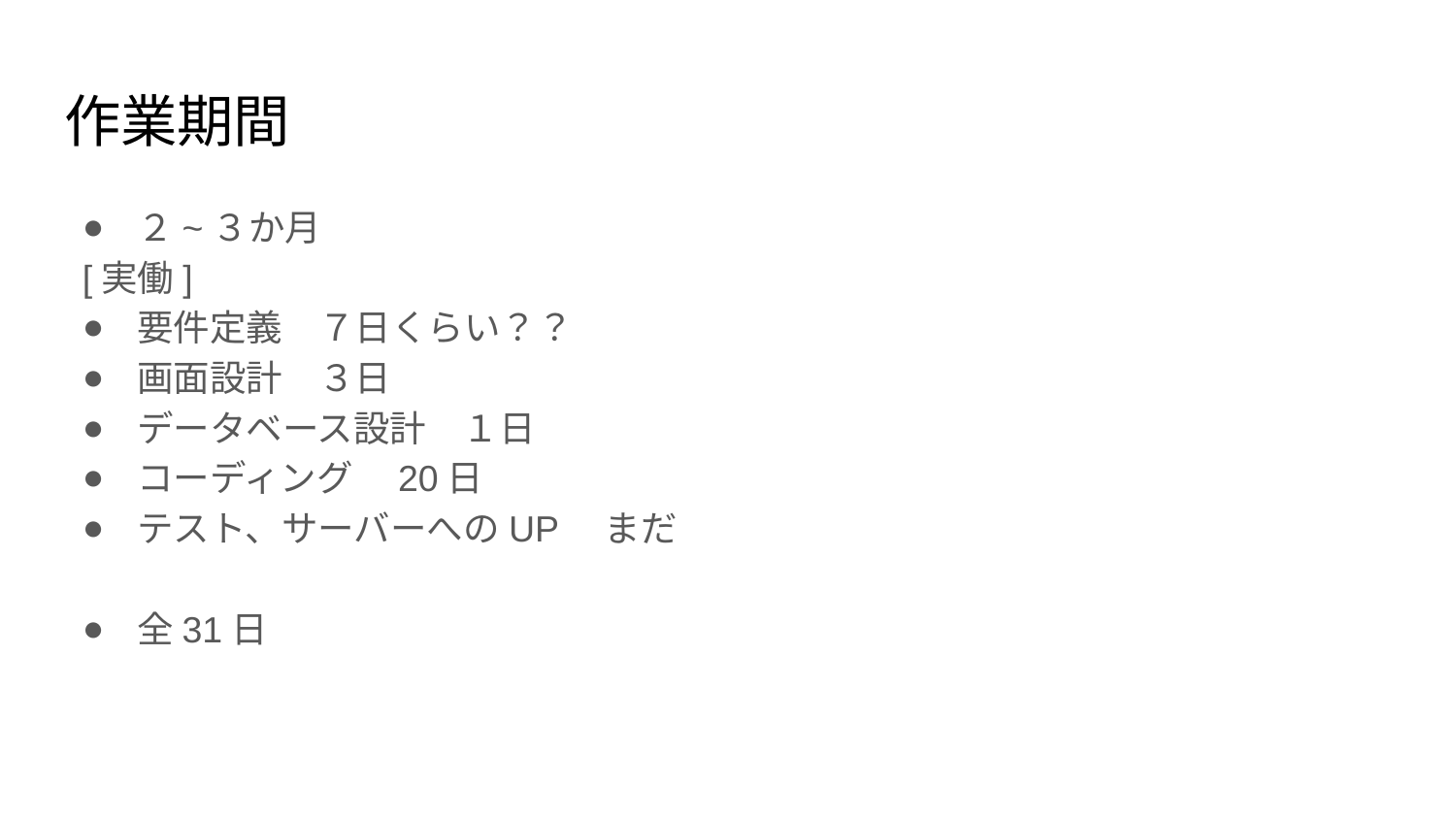

# 作業期間
２~３か月
[実働]
要件定義　７日くらい？？
画面設計　３日
データベース設計　１日
コーディング　20日
テスト、サーバーへのUP　まだ

全31日